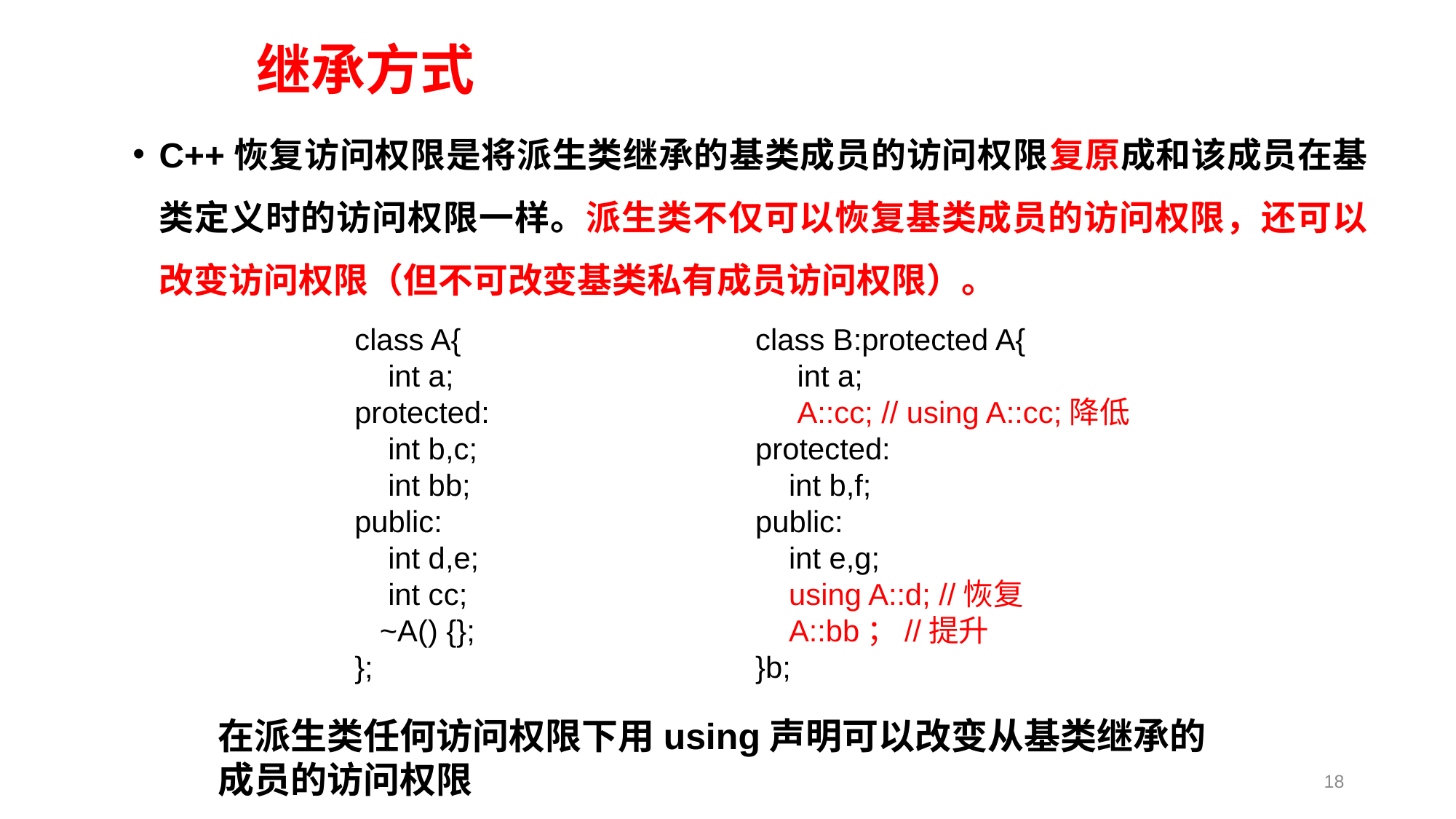

# 继承方式
C++恢复访问权限是将派生类继承的基类成员的访问权限复原成和该成员在基类定义时的访问权限一样。派生类不仅可以恢复基类成员的访问权限，还可以改变访问权限（但不可改变基类私有成员访问权限）。
class A{
    int a;
protected:
    int b,c;
    int bb;
public:
    int d,e;
    int cc;
   ~A() {};
};
class B:protected A{
     int a;
     A::cc; // using A::cc;降低
protected:
    int b,f;
public:
    int e,g;
    using A::d; //恢复
    A::bb；//提升
}b;
在派生类任何访问权限下用using声明可以改变从基类继承的成员的访问权限
18